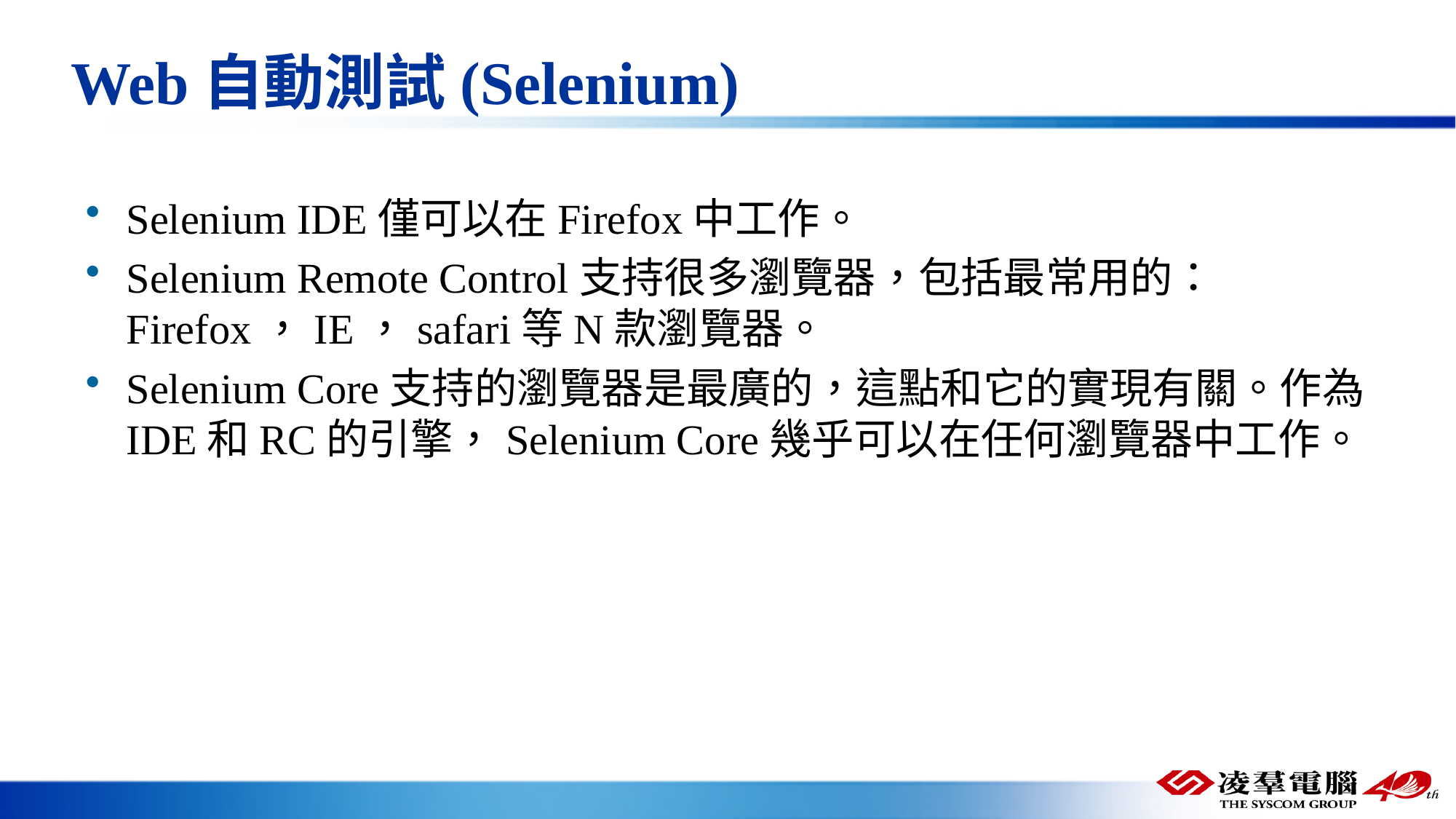

# Web自動測試(Selenium)
Selenium IDE僅可以在Firefox中工作。
Selenium Remote Control支持很多瀏覽器，包括最常用的：Firefox，IE，safari等N款瀏覽器。
Selenium Core支持的瀏覽器是最廣的，這點和它的實現有關。作為IDE和RC的引擎，Selenium Core幾乎可以在任何瀏覽器中工作。